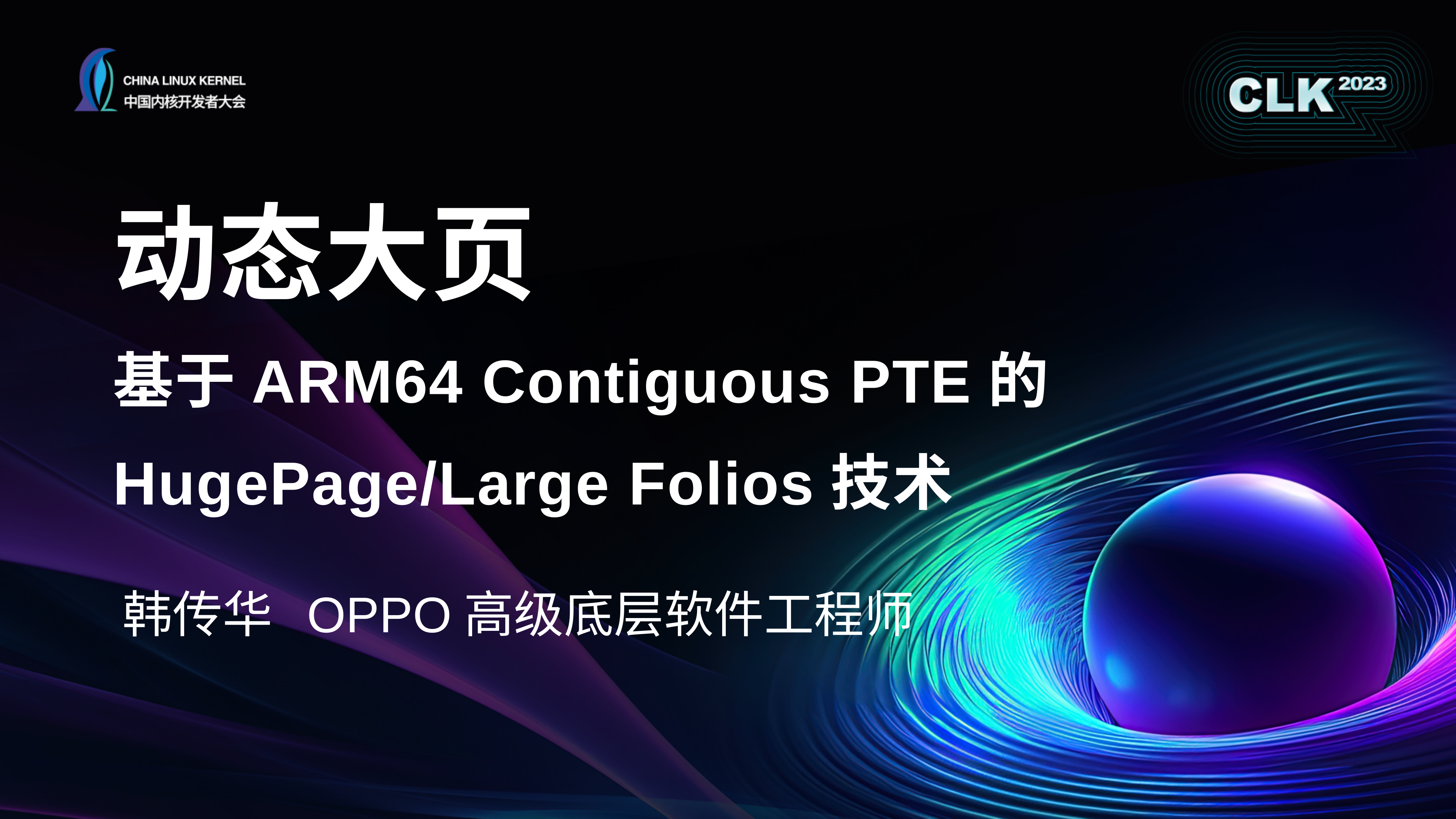

动态大页
基于ARM64 Contiguous PTE的HugePage/Large Folios技术
韩传华  OPPO高级底层软件工程师